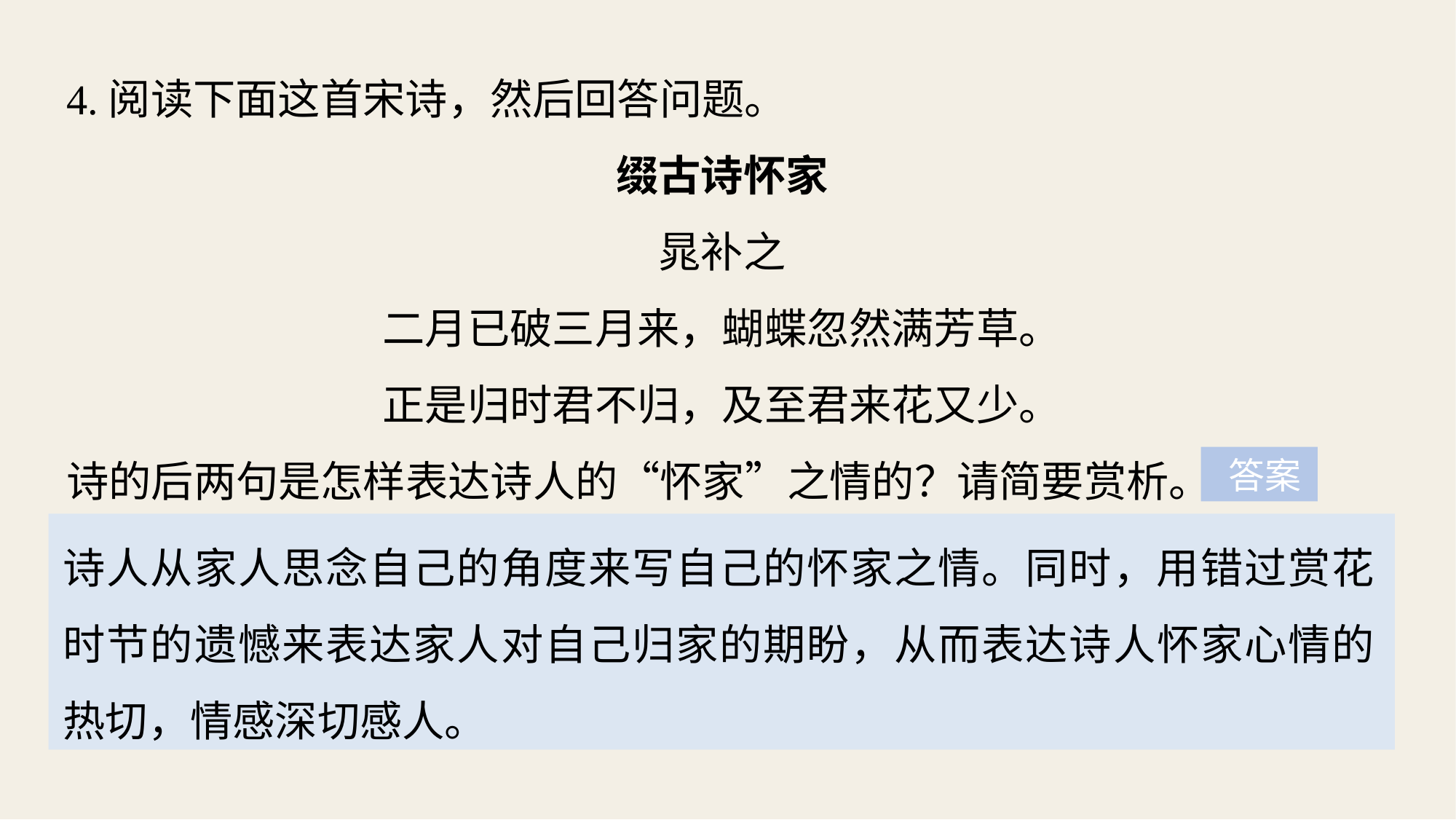

4.阅读下面这首宋诗，然后回答问题。
缀古诗怀家
晁补之
二月已破三月来，蝴蝶忽然满芳草。
正是归时君不归，及至君来花又少。
诗的后两句是怎样表达诗人的“怀家”之情的？请简要赏析。
 答案
诗人从家人思念自己的角度来写自己的怀家之情。同时，用错过赏花时节的遗憾来表达家人对自己归家的期盼，从而表达诗人怀家心情的热切，情感深切感人。